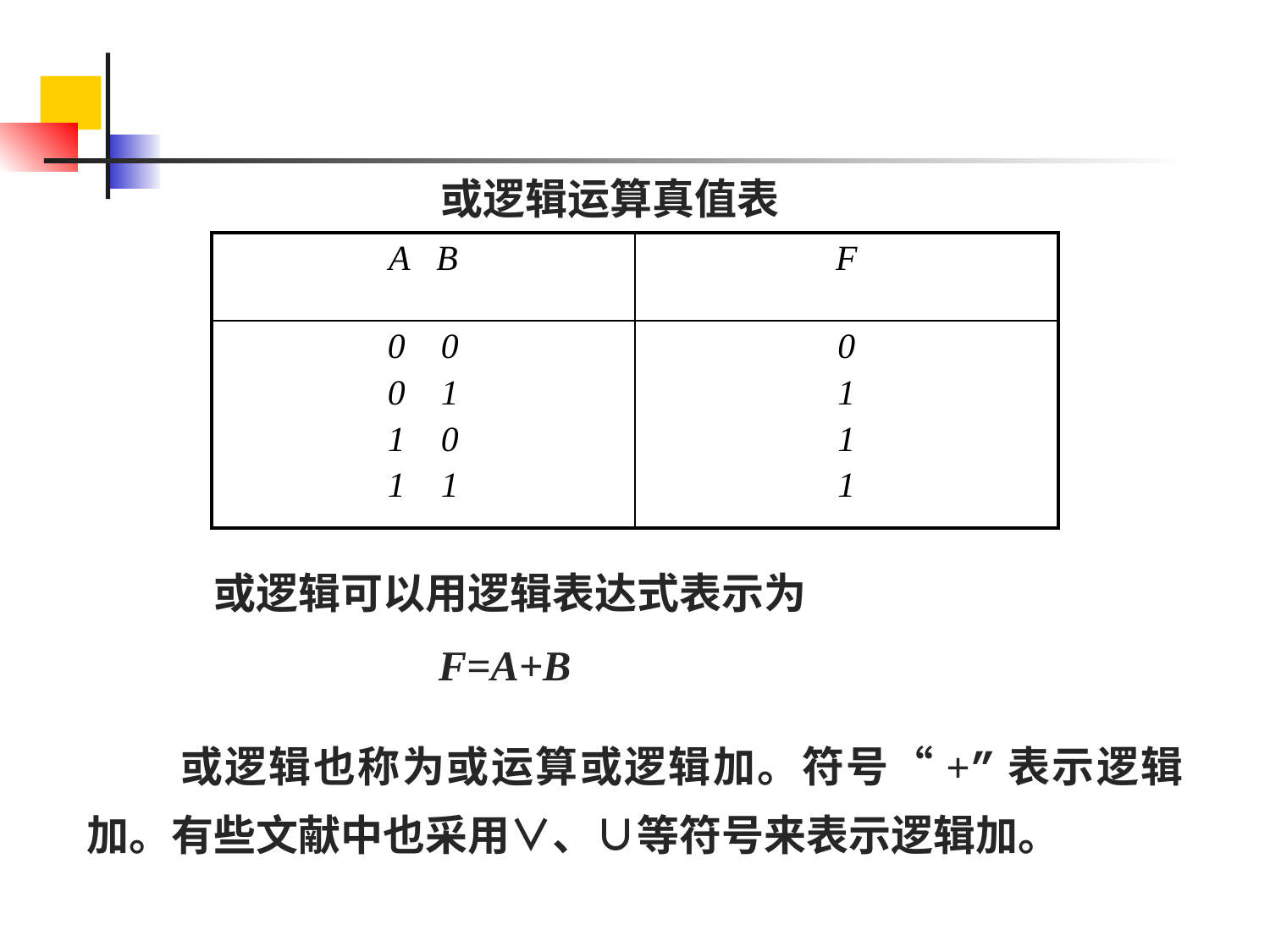

或逻辑运算真值表
| A B | F |
| --- | --- |
| 0 0 0 1 1 0 1 1 | 0 1 1 1 |
或逻辑可以用逻辑表达式表示为
F=A+B
       或逻辑也称为或运算或逻辑加。符号“+”表示逻辑加。有些文献中也采用∨、∪等符号来表示逻辑加。